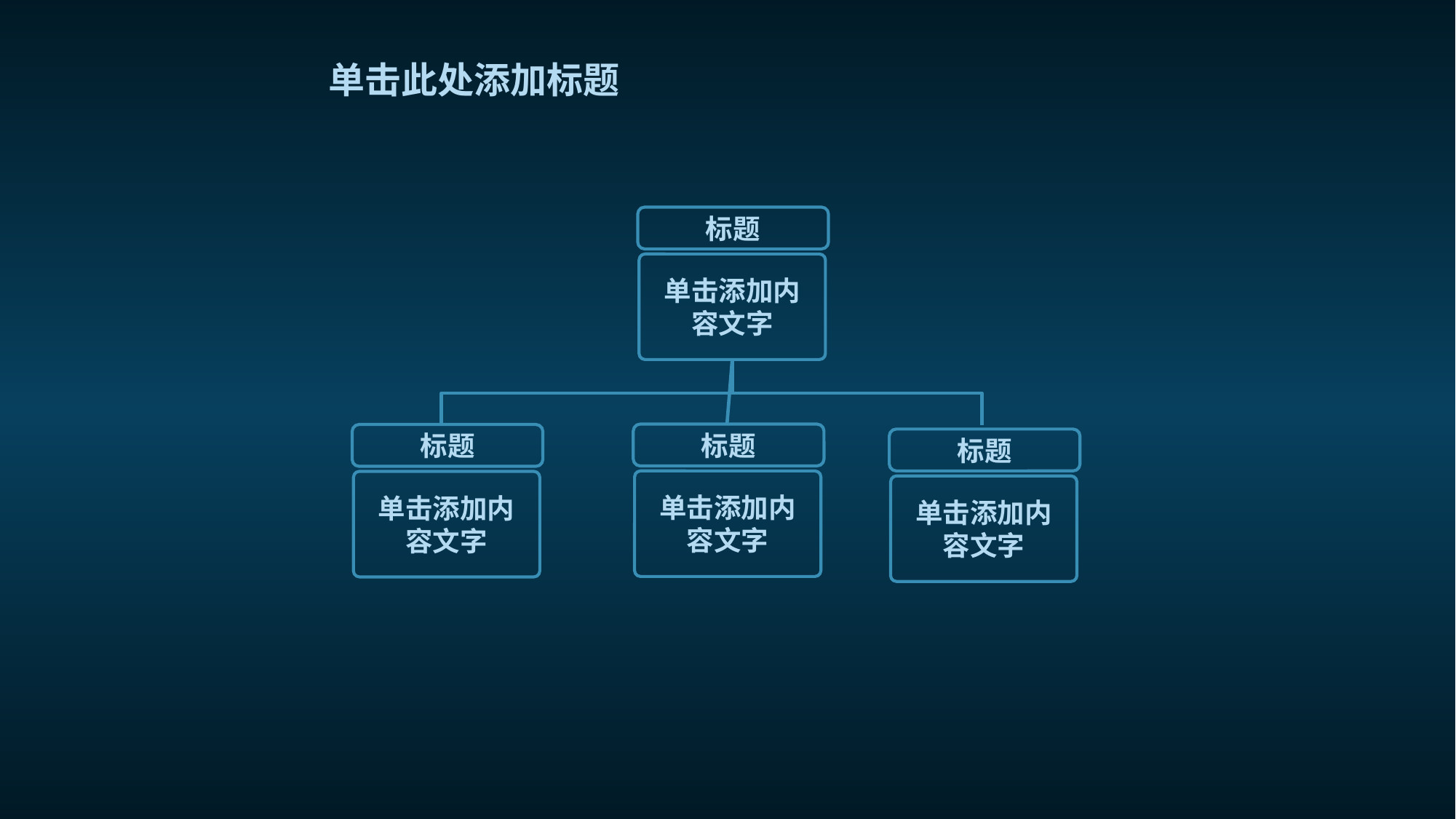

单击此处添加标题
标题
单击添加内容文字
标题
单击添加内容文字
标题
单击添加内容文字
标题
单击添加内容文字